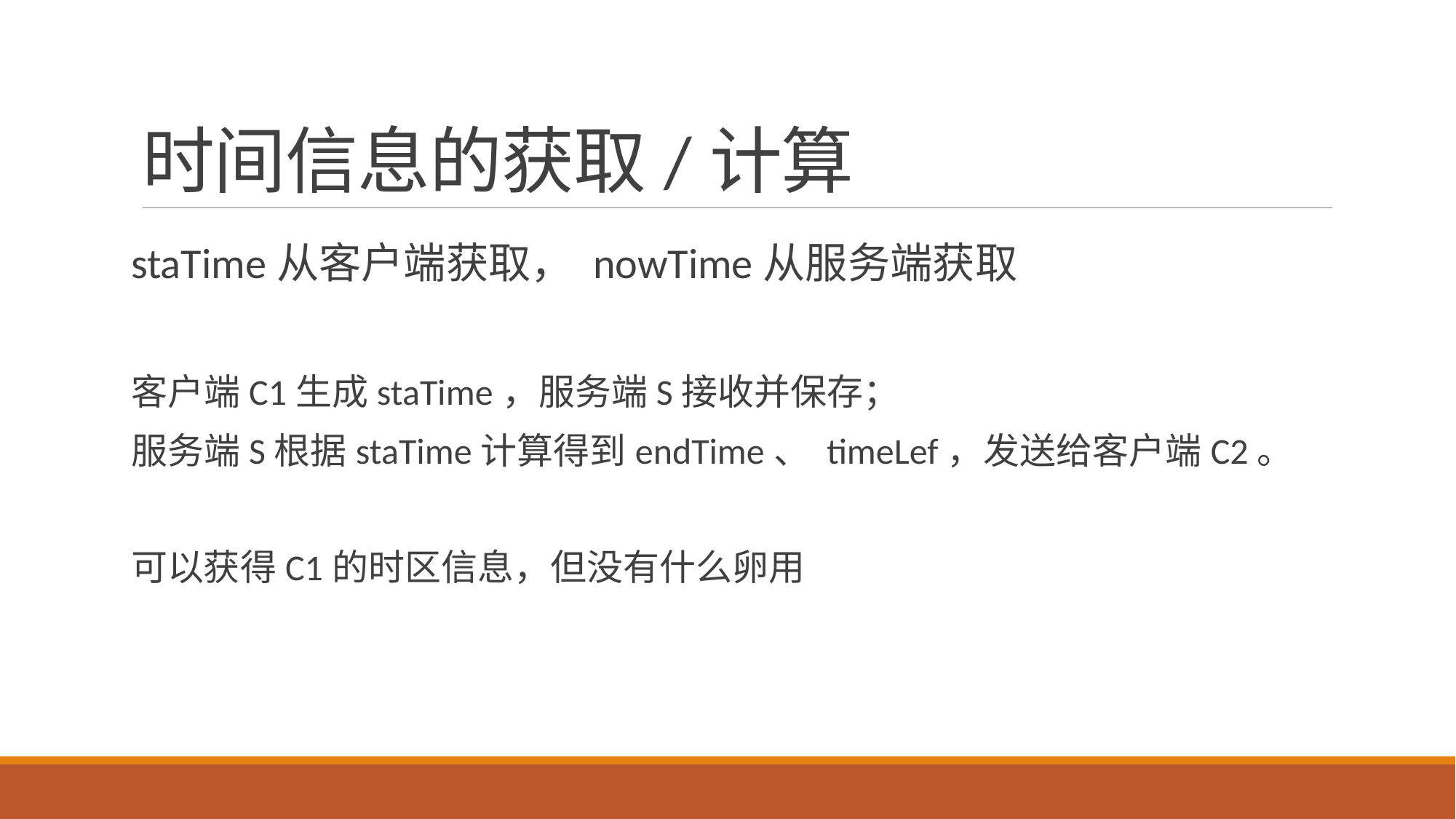

# 时间信息的获取/计算
staTime从客户端获取， nowTime从服务端获取

客户端C1生成staTime，服务端S接收并保存；
服务端S根据staTime计算得到endTime、 timeLef，发送给客户端C2。

可以获得C1的时区信息，但没有什么卵用